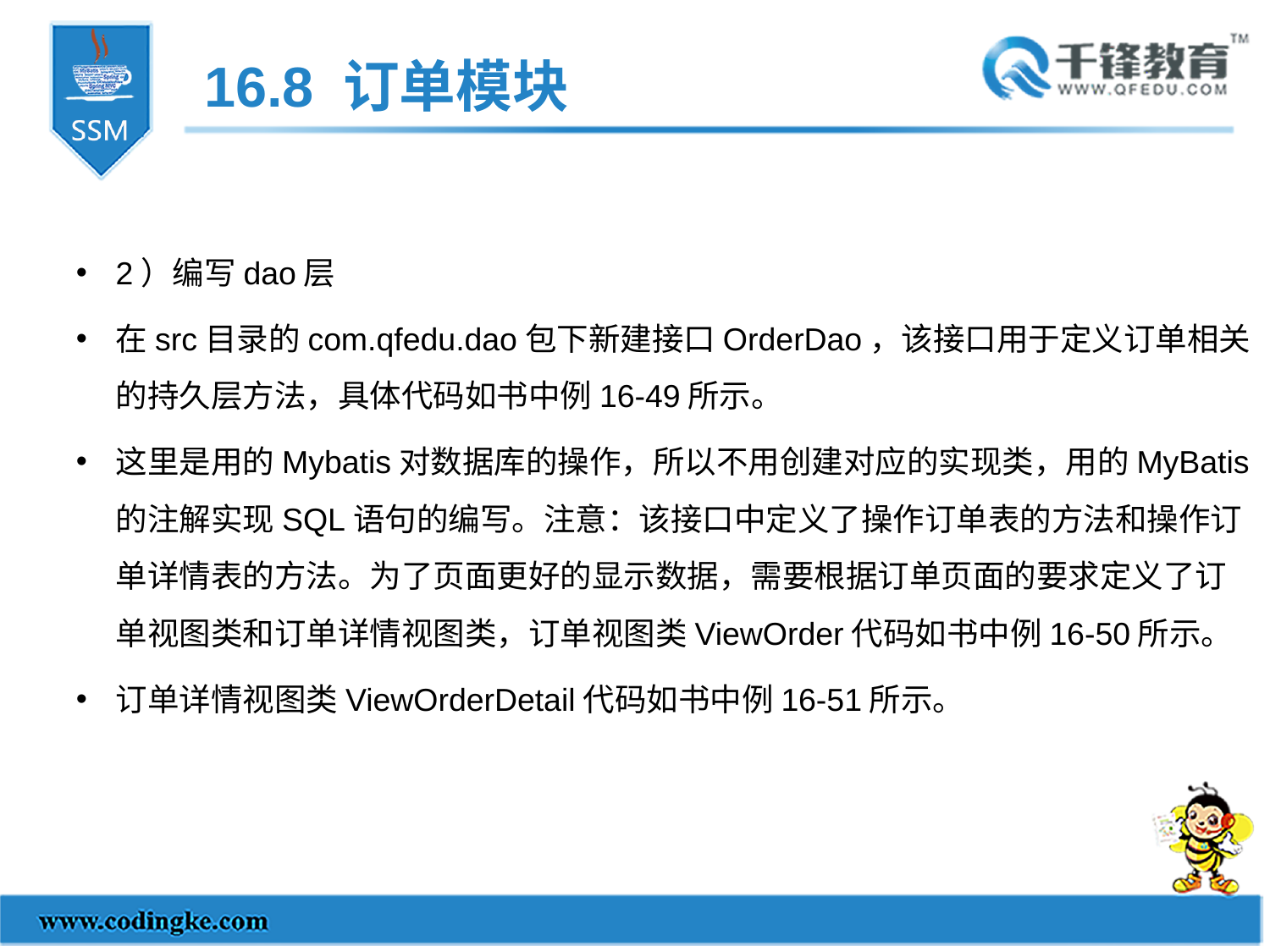

16.8 订单模块
2）编写dao层
在src目录的com.qfedu.dao包下新建接口OrderDao，该接口用于定义订单相关的持久层方法，具体代码如书中例16-49所示。
这里是用的Mybatis对数据库的操作，所以不用创建对应的实现类，用的MyBatis的注解实现SQL语句的编写。注意：该接口中定义了操作订单表的方法和操作订单详情表的方法。为了页面更好的显示数据，需要根据订单页面的要求定义了订单视图类和订单详情视图类，订单视图类ViewOrder代码如书中例16-50所示。
订单详情视图类ViewOrderDetail代码如书中例16-51所示。